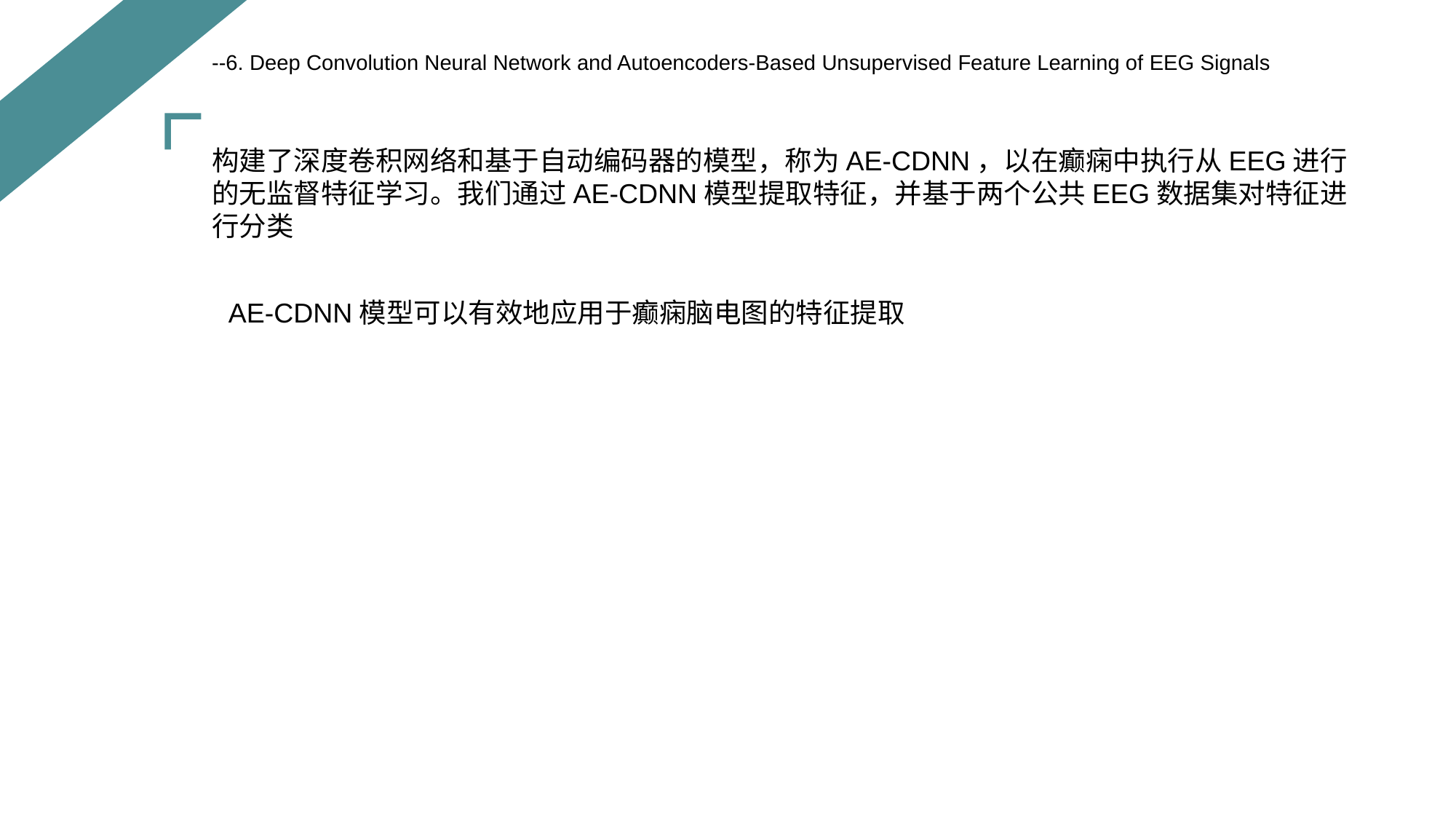

--6. Deep Convolution Neural Network and Autoencoders-Based Unsupervised Feature Learning of EEG Signals

构建了深度卷积网络和基于自动编码器的模型，称为AE-CDNN，以在癫痫中执行从EEG进行的无监督特征学习。我们通过AE-CDNN模型提取特征，并基于两个公共EEG数据集对特征进行分类
AE-CDNN模型可以有效地应用于癫痫脑电图的特征提取